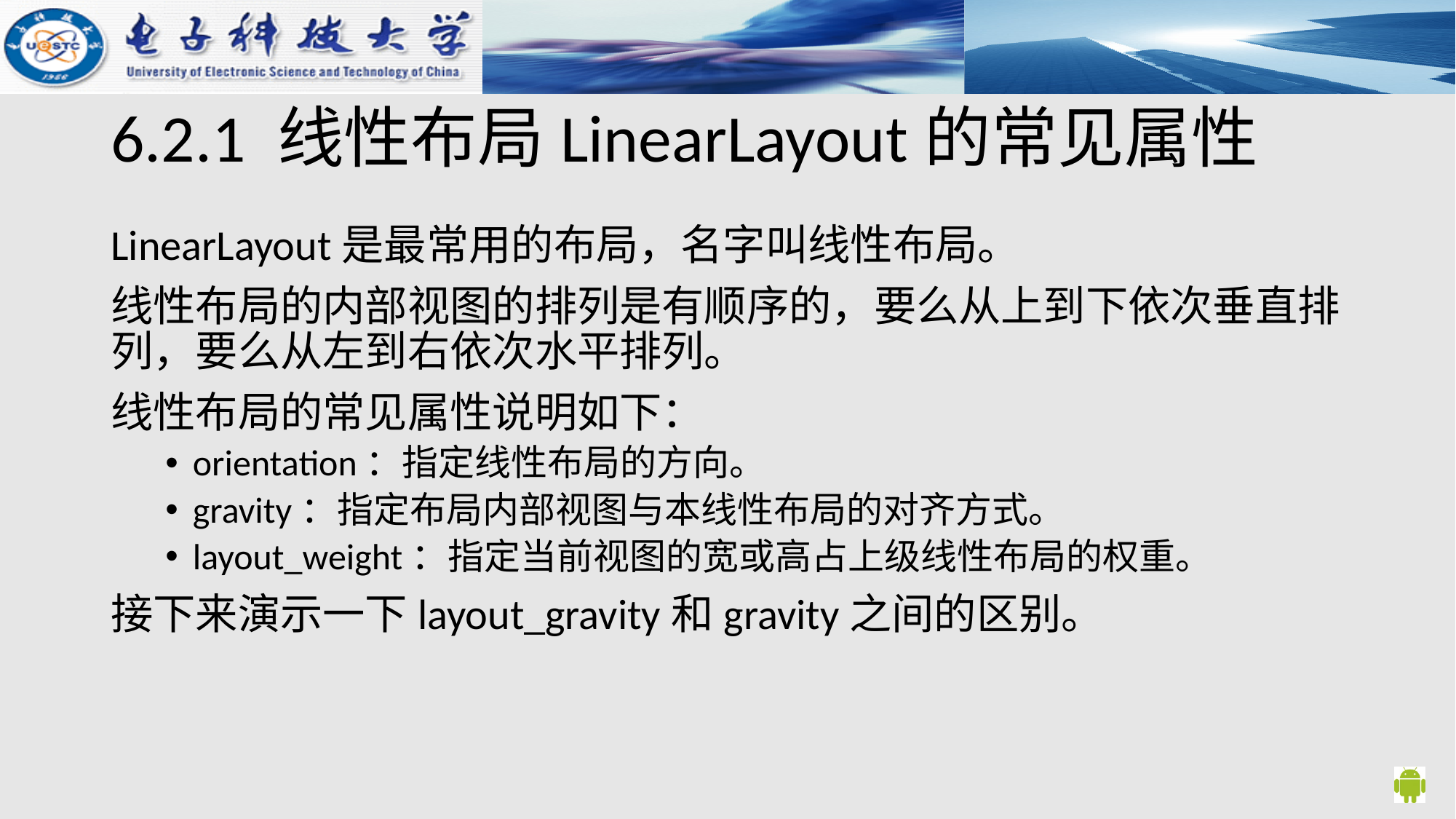

# 6.2.1 线性布局LinearLayout的常见属性
LinearLayout是最常用的布局，名字叫线性布局。
线性布局的内部视图的排列是有顺序的，要么从上到下依次垂直排列，要么从左到右依次水平排列。
线性布局的常见属性说明如下：
orientation：指定线性布局的方向。
gravity：指定布局内部视图与本线性布局的对齐方式。
layout_weight：指定当前视图的宽或高占上级线性布局的权重。
接下来演示一下layout_gravity和gravity之间的区别。